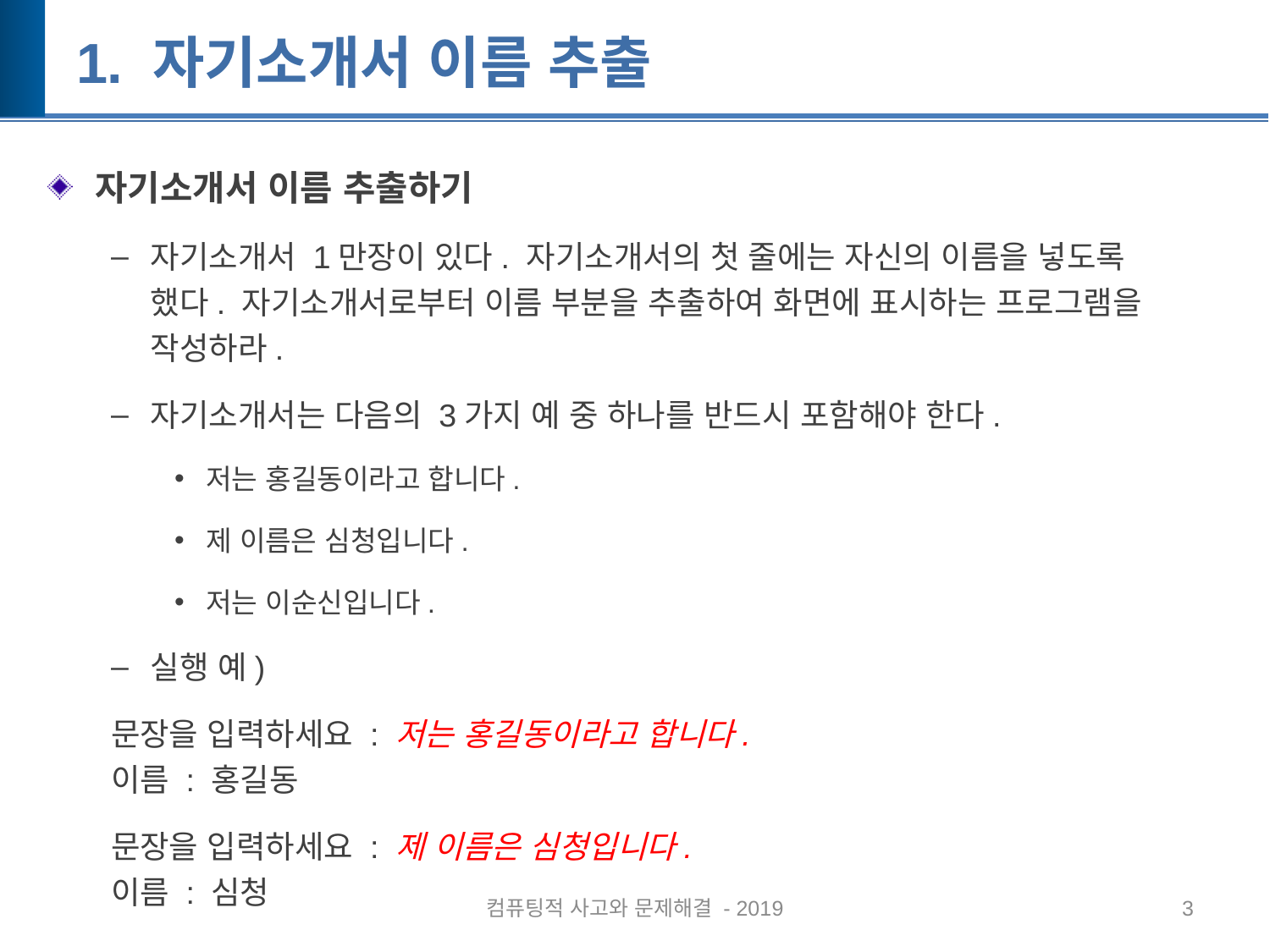

# 1. 자기소개서 이름 추출
자기소개서 이름 추출하기
자기소개서 1만장이 있다. 자기소개서의 첫 줄에는 자신의 이름을 넣도록 했다. 자기소개서로부터 이름 부분을 추출하여 화면에 표시하는 프로그램을 작성하라.
자기소개서는 다음의 3가지 예 중 하나를 반드시 포함해야 한다.
저는 홍길동이라고 합니다.
제 이름은 심청입니다.
저는 이순신입니다.
실행 예)
문장을 입력하세요 : 저는 홍길동이라고 합니다.
이름 : 홍길동
문장을 입력하세요 : 제 이름은 심청입니다.
이름 : 심청

컴퓨팅적 사고와 문제해결 - 2019
3